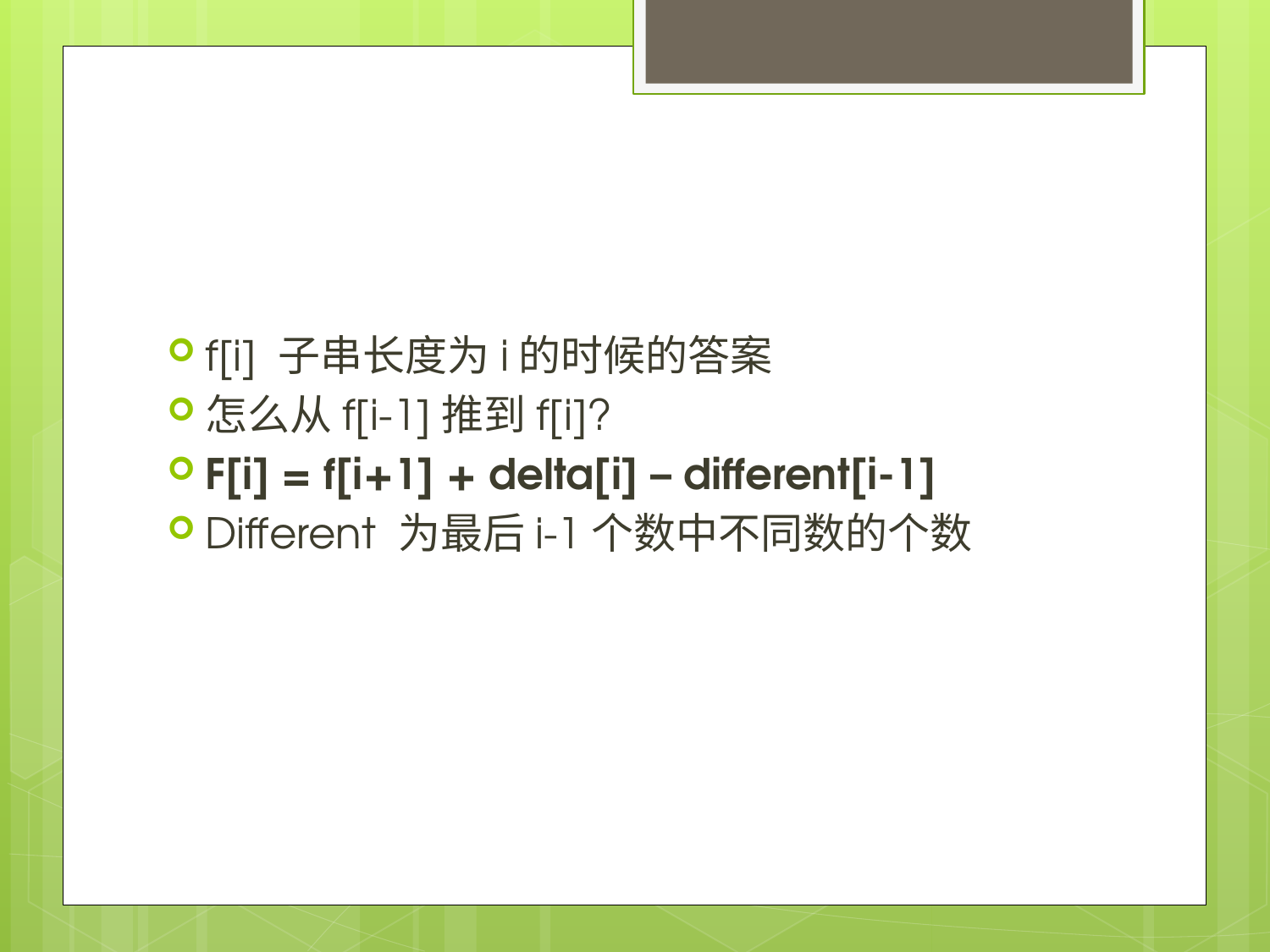

#
f[i] 子串长度为i的时候的答案
怎么从f[i-1]推到f[i]?
F[i] = f[i+1] + delta[i] – different[i-1]
Different 为最后i-1个数中不同数的个数